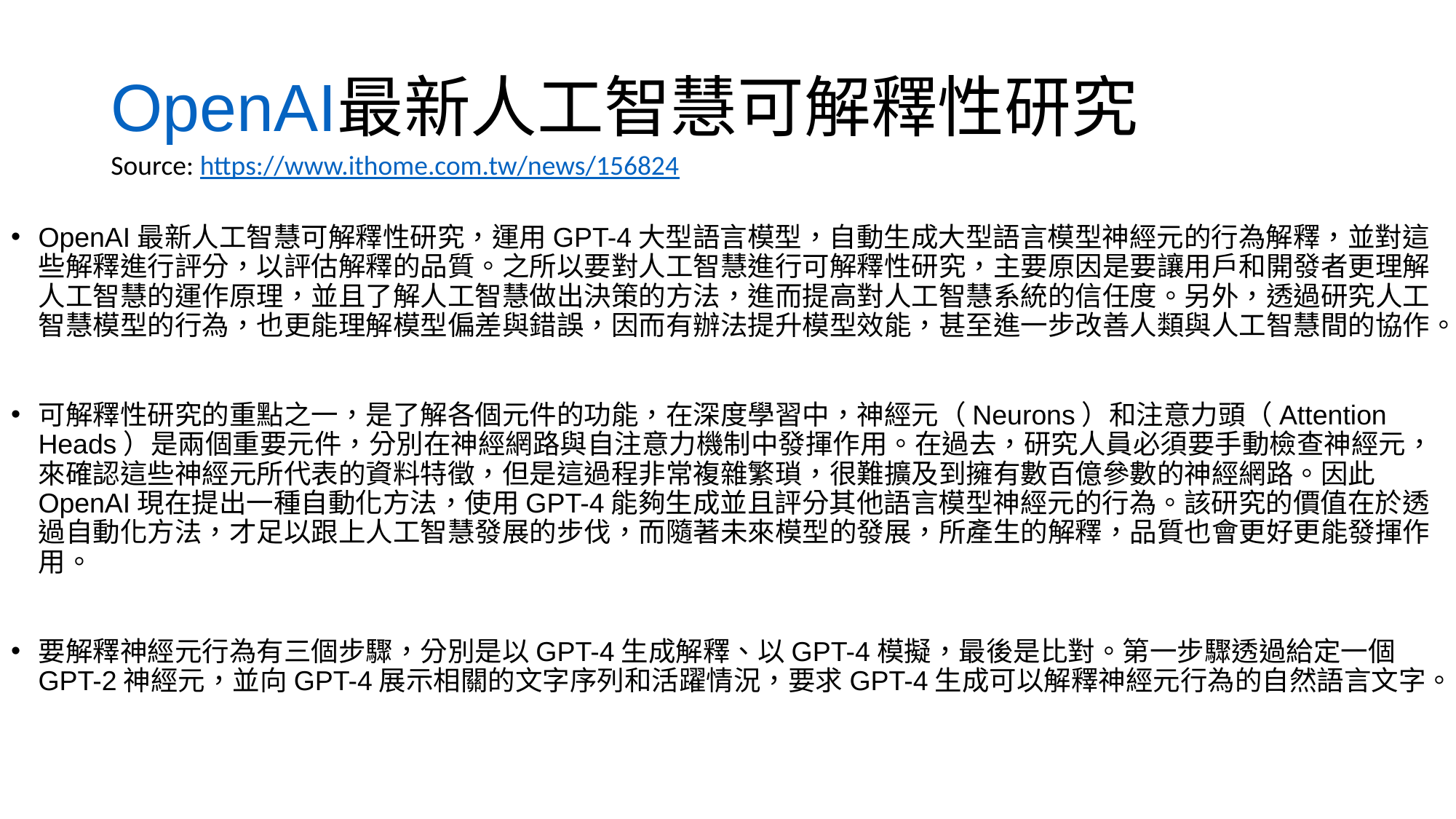

# OpenAI最新人工智慧可解釋性研究 Source: https://www.ithome.com.tw/news/156824
OpenAI最新人工智慧可解釋性研究，運用GPT-4大型語言模型，自動生成大型語言模型神經元的行為解釋，並對這些解釋進行評分，以評估解釋的品質。之所以要對人工智慧進行可解釋性研究，主要原因是要讓用戶和開發者更理解人工智慧的運作原理，並且了解人工智慧做出決策的方法，進而提高對人工智慧系統的信任度。另外，透過研究人工智慧模型的行為，也更能理解模型偏差與錯誤，因而有辦法提升模型效能，甚至進一步改善人類與人工智慧間的協作。

可解釋性研究的重點之一，是了解各個元件的功能，在深度學習中，神經元（Neurons）和注意力頭（Attention Heads）是兩個重要元件，分別在神經網路與自注意力機制中發揮作用。在過去，研究人員必須要手動檢查神經元，來確認這些神經元所代表的資料特徵，但是這過程非常複雜繁瑣，很難擴及到擁有數百億參數的神經網路。因此OpenAI現在提出一種自動化方法，使用GPT-4能夠生成並且評分其他語言模型神經元的行為。該研究的價值在於透過自動化方法，才足以跟上人工智慧發展的步伐，而隨著未來模型的發展，所產生的解釋，品質也會更好更能發揮作用。

要解釋神經元行為有三個步驟，分別是以GPT-4生成解釋、以GPT-4模擬，最後是比對。第一步驟透過給定一個GPT-2神經元，並向GPT-4展示相關的文字序列和活躍情況，要求GPT-4生成可以解釋神經元行為的自然語言文字。